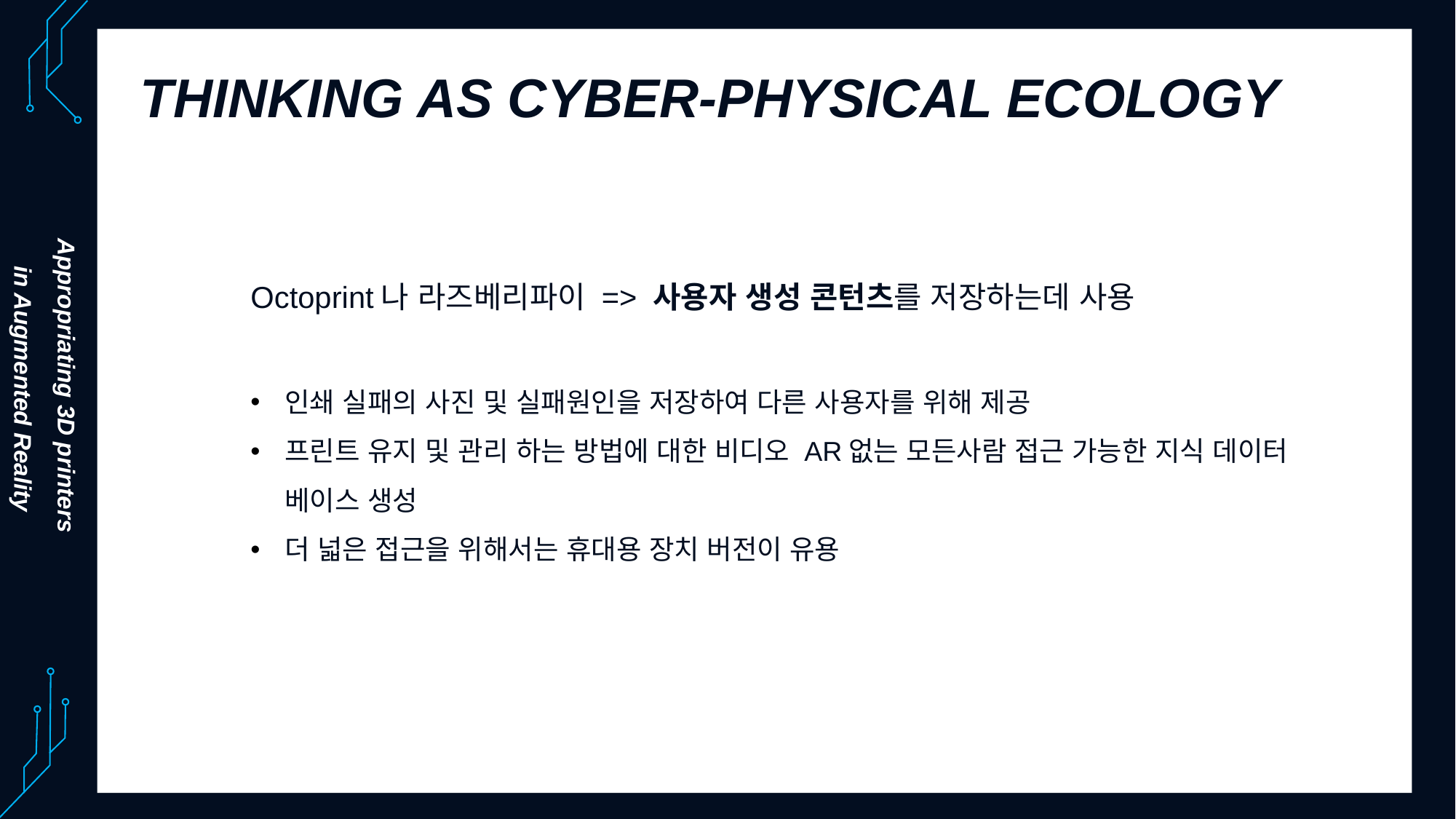

THINKING AS CYBER-PHYSICAL ECOLOGY

Octoprint나 라즈베리파이 => 사용자 생성 콘턴츠를 저장하는데 사용

인쇄 실패의 사진 및 실패원인을 저장하여 다른 사용자를 위해 제공
프린트 유지 및 관리 하는 방법에 대한 비디오 AR없는 모든사람 접근 가능한 지식 데이터 베이스 생성
더 넓은 접근을 위해서는 휴대용 장치 버전이 유용
Appropriating 3D printers
in Augmented Reality